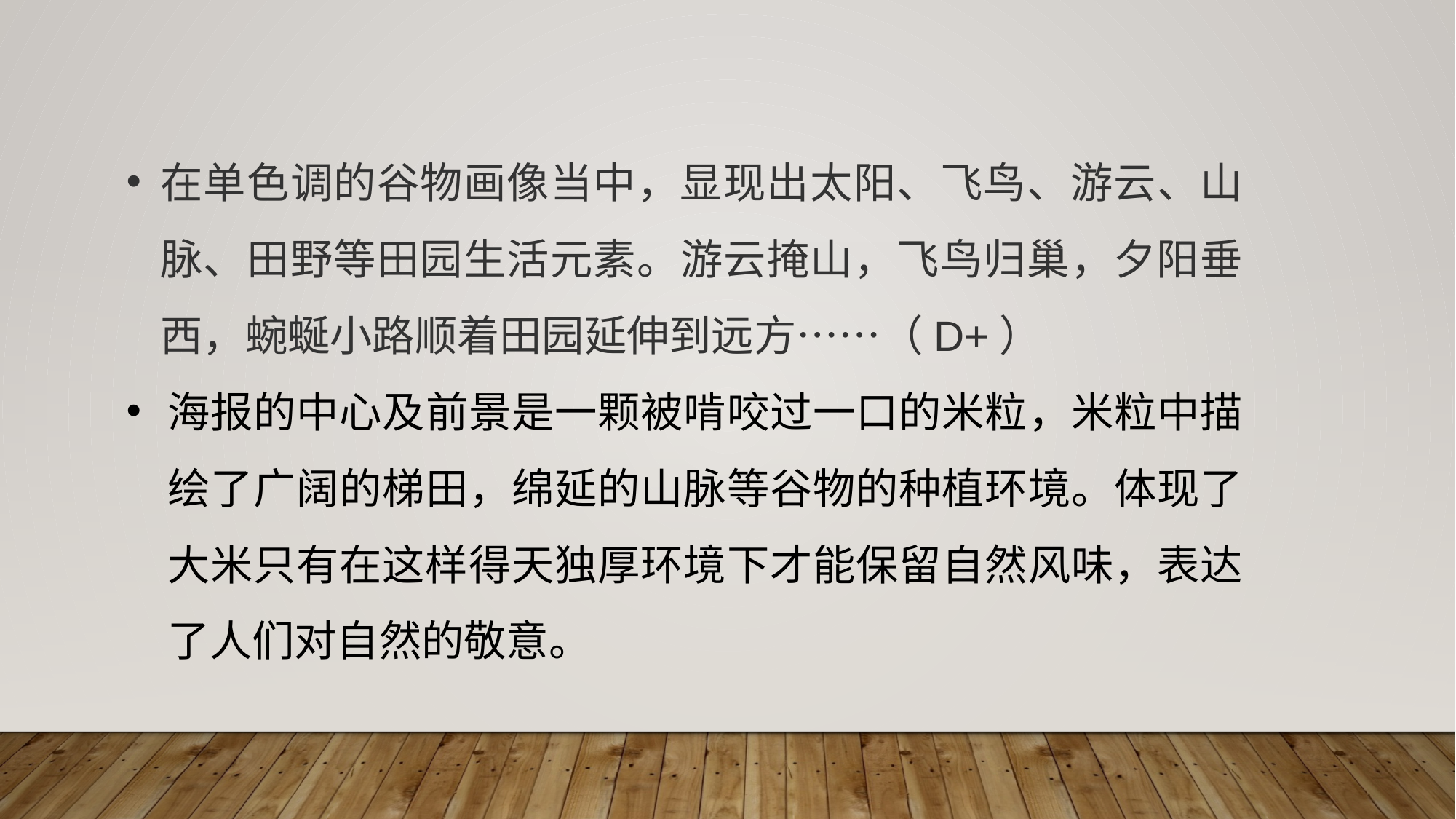

在单色调的谷物画像当中，显现出太阳、飞鸟、游云、山脉、田野等田园生活元素。游云掩山，飞鸟归巢，夕阳垂西，蜿蜒小路顺着田园延伸到远方……（D+）
海报的中心及前景是一颗被啃咬过一口的米粒，米粒中描绘了广阔的梯田，绵延的山脉等谷物的种植环境。体现了大米只有在这样得天独厚环境下才能保留自然风味，表达了人们对自然的敬意。